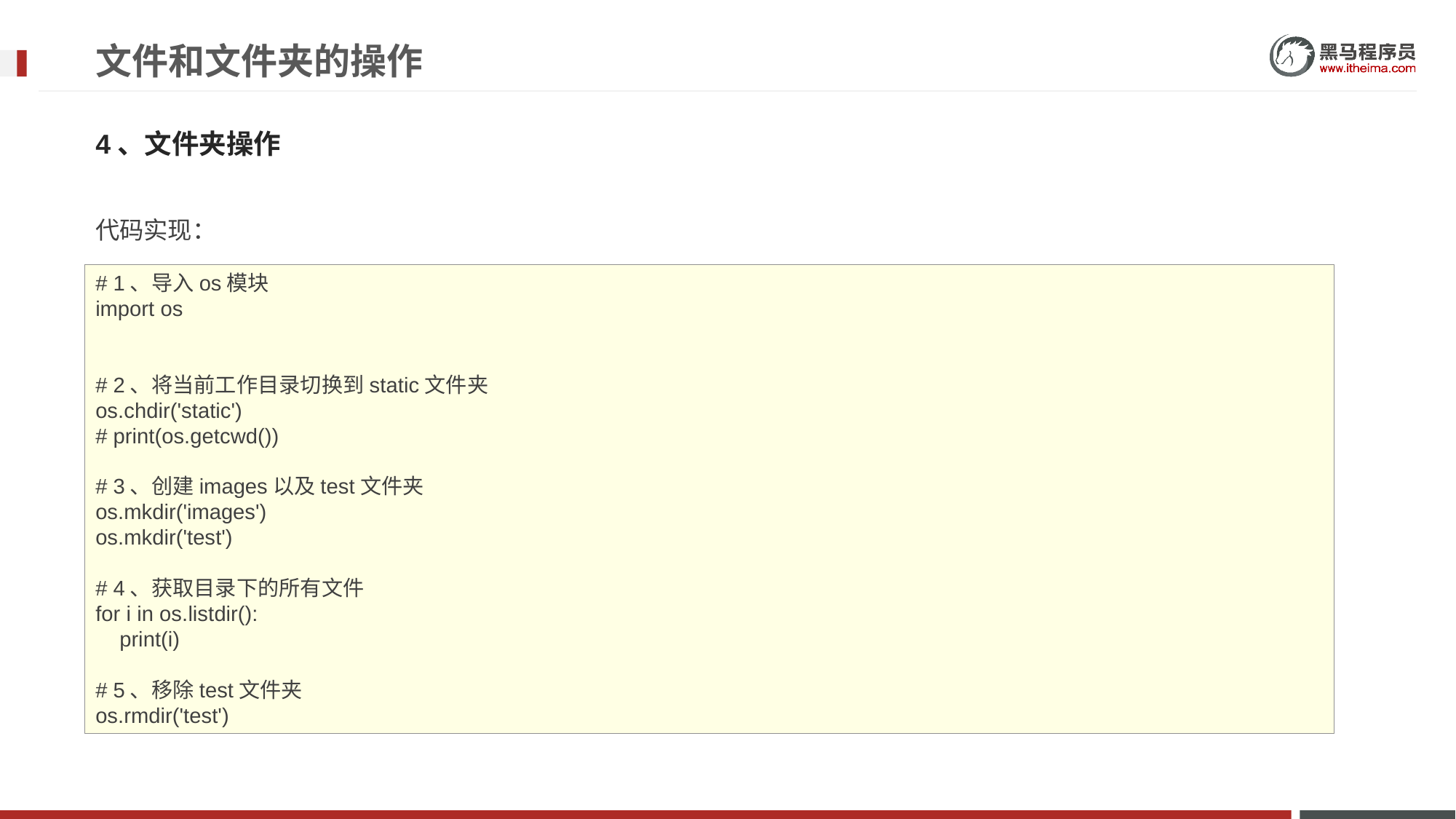

# 文件和文件夹的操作
4、文件夹操作
代码实现：

# 1、导入os模块
import os

# 2、将当前工作目录切换到static文件夹
os.chdir('static')
# print(os.getcwd())

# 3、创建images以及test文件夹
os.mkdir('images')
os.mkdir('test')

# 4、获取目录下的所有文件
for i in os.listdir():
    print(i)

# 5、移除test文件夹
os.rmdir('test')